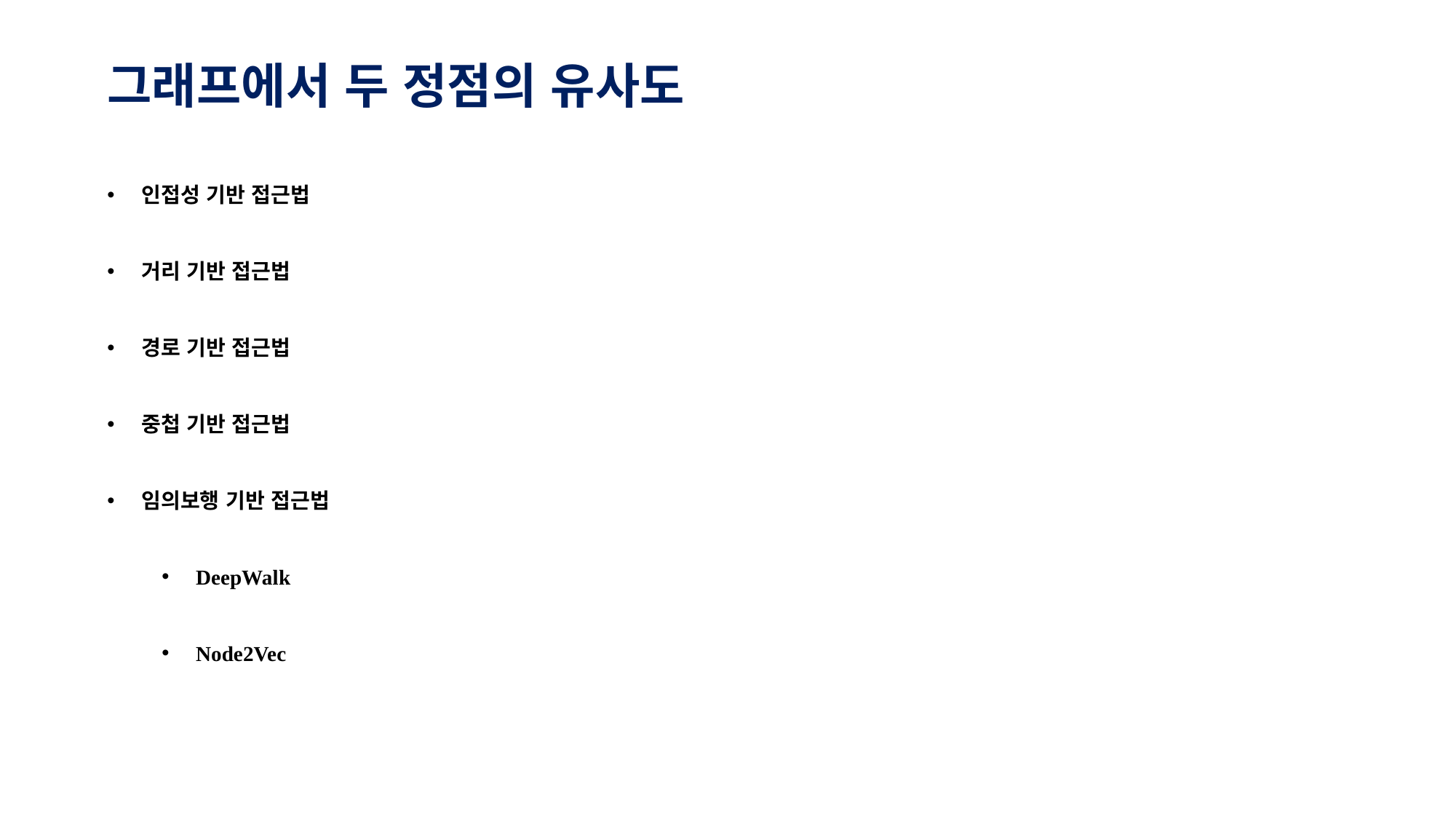

# 그래프에서 두 정점의 유사도
인접성 기반 접근법

거리 기반 접근법

경로 기반 접근법

중첩 기반 접근법

임의보행 기반 접근법

DeepWalk

Node2Vec